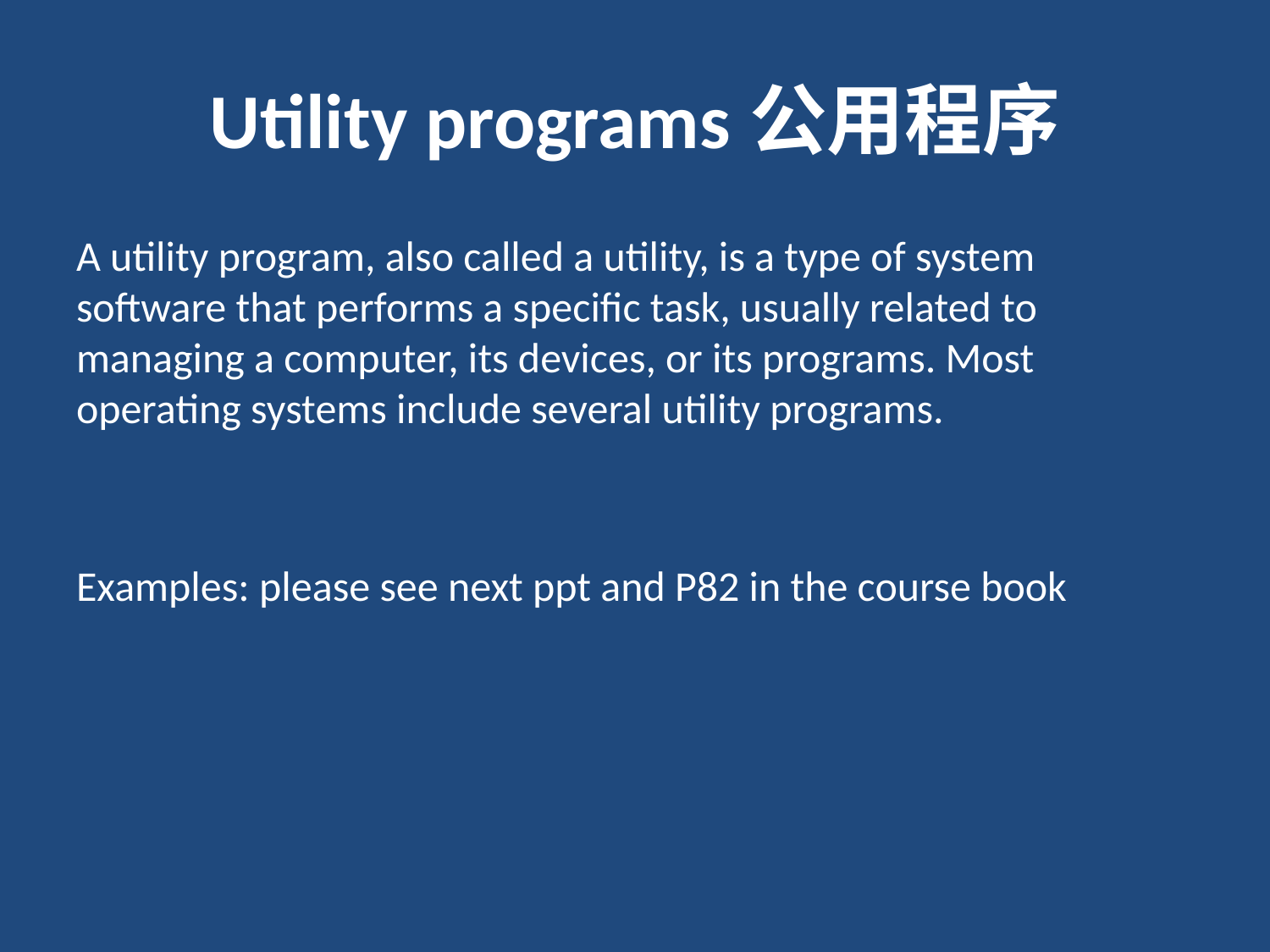

# Utility programs公用程序
A utility program, also called a utility, is a type of system software that performs a specific task, usually related to managing a computer, its devices, or its programs. Most operating systems include several utility programs.

Examples: please see next ppt and P82 in the course book